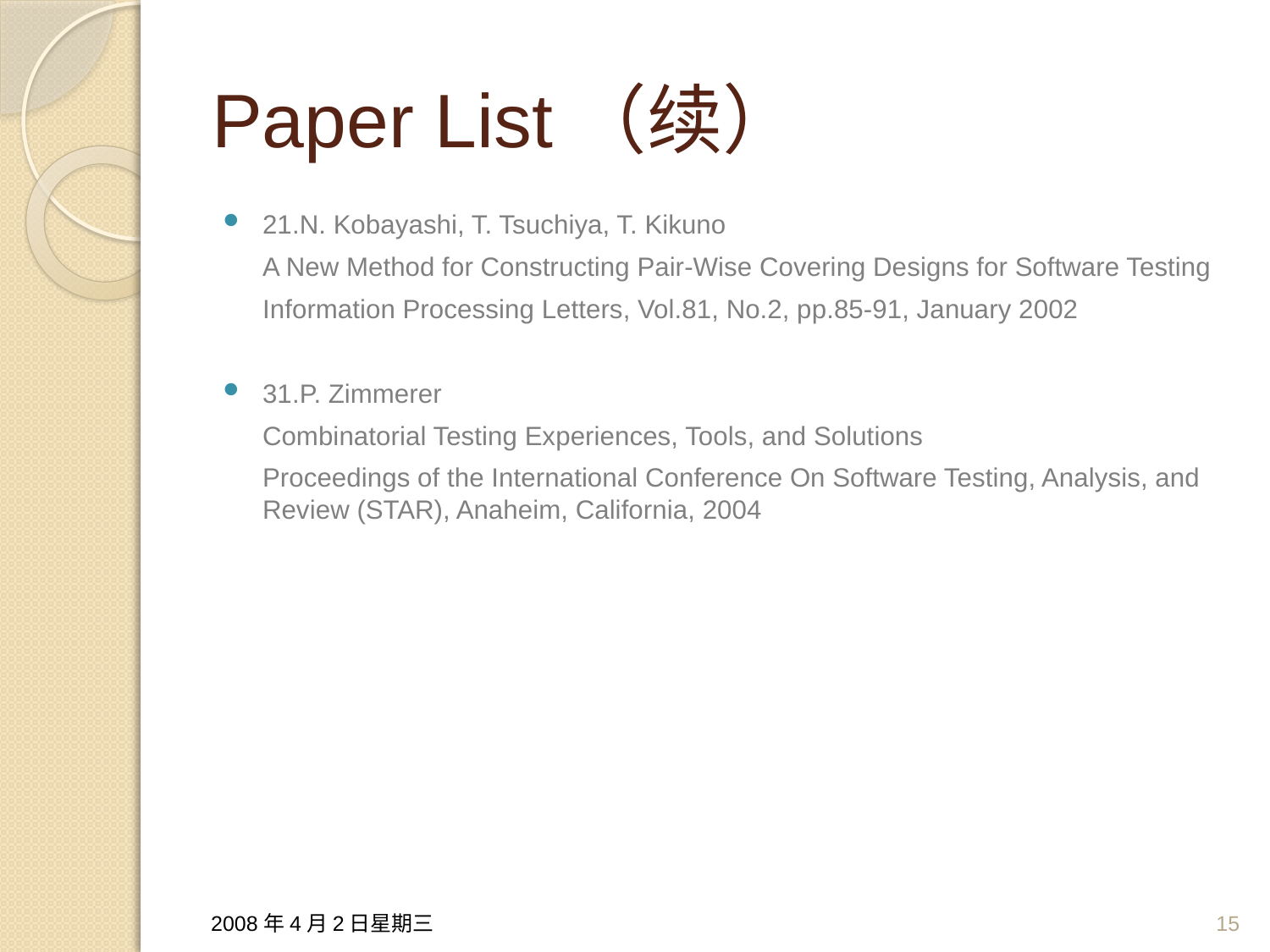

# Paper List（续）
21.N. Kobayashi, T. Tsuchiya, T. Kikuno
	A New Method for Constructing Pair-Wise Covering Designs for Software Testing
	Information Processing Letters, Vol.81, No.2, pp.85-91, January 2002

31.P. Zimmerer
	Combinatorial Testing Experiences, Tools, and Solutions
	Proceedings of the International Conference On Software Testing, Analysis, and Review (STAR), Anaheim, California, 2004

2008年4月2日星期三

15